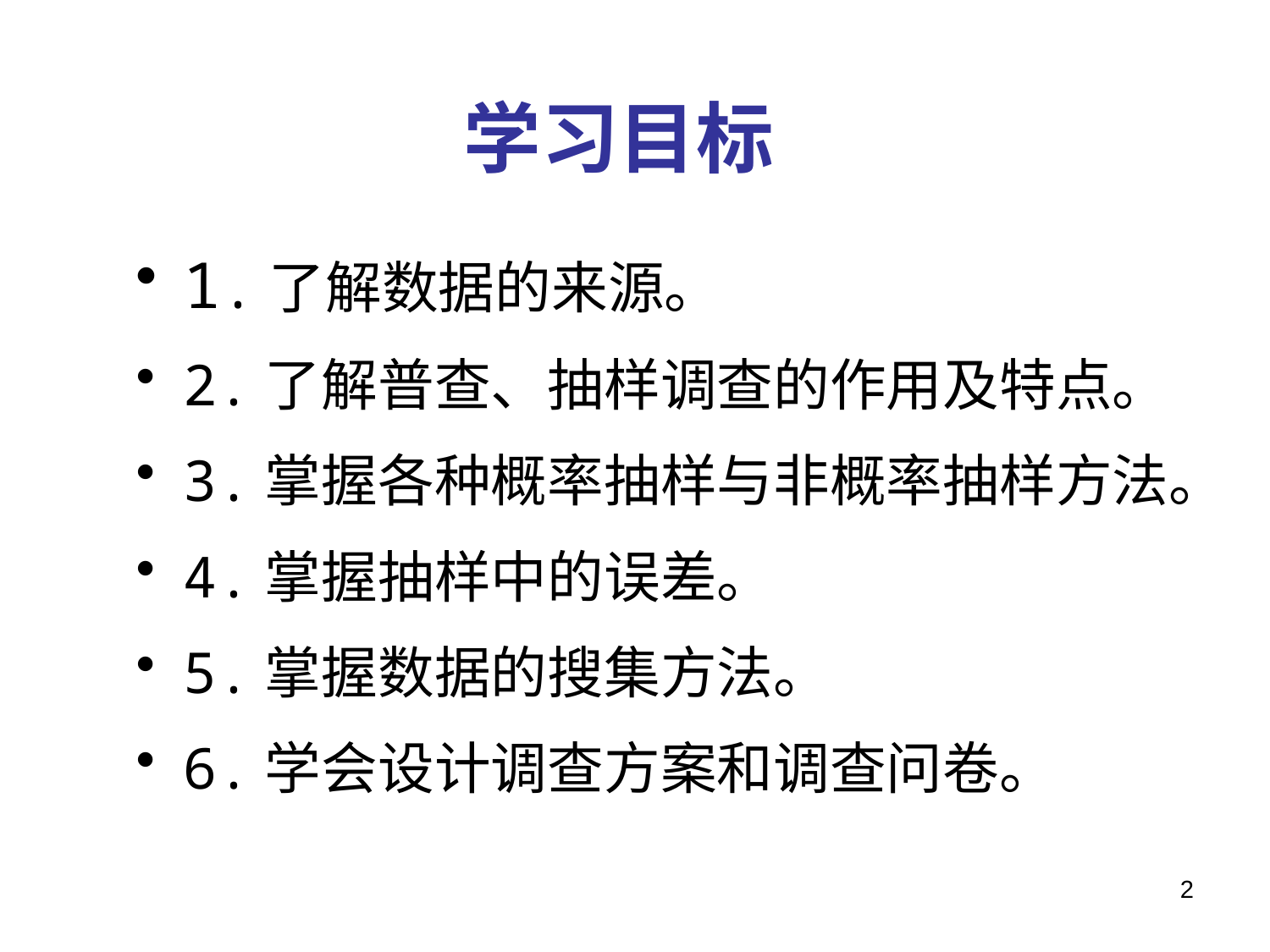

学习目标
1.了解数据的来源。
2.了解普查、抽样调查的作用及特点。
3.掌握各种概率抽样与非概率抽样方法。
4.掌握抽样中的误差。
5.掌握数据的搜集方法。
6.学会设计调查方案和调查问卷。
2